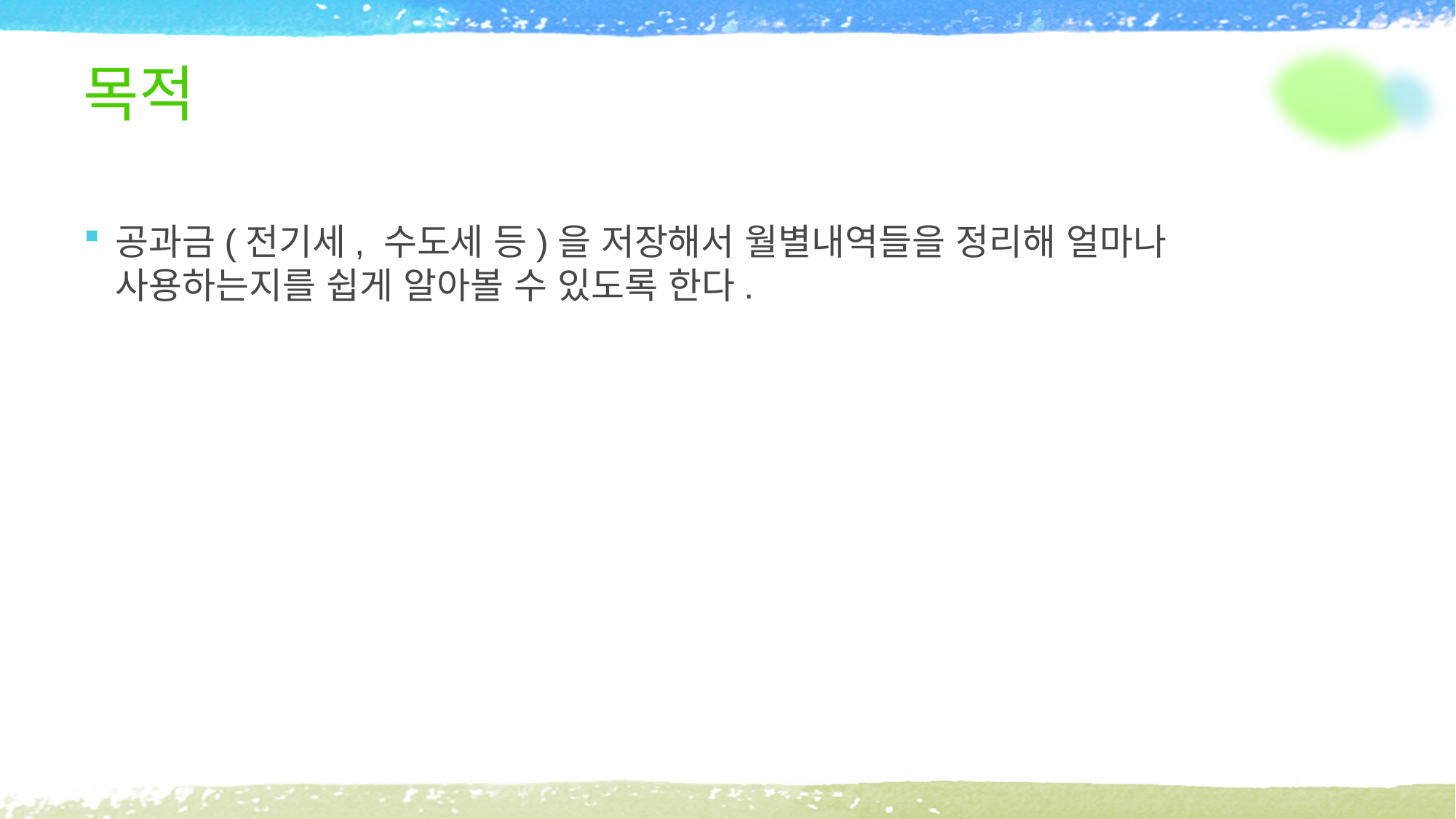

# 목적

공과금(전기세, 수도세 등)을 저장해서 월별내역들을 정리해 얼마나 사용하는지를 쉽게 알아볼 수 있도록 한다.